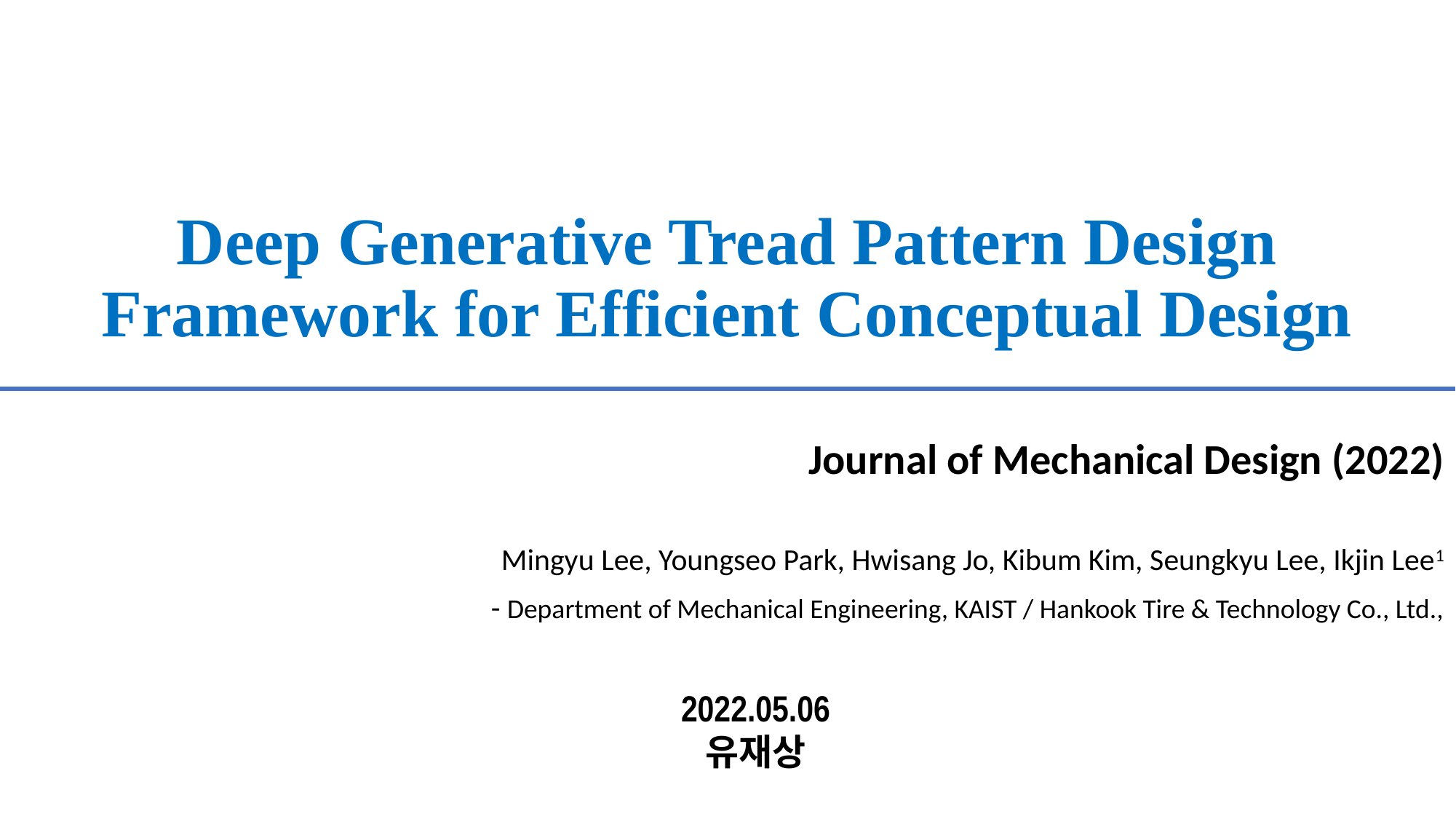

# Deep Generative Tread Pattern Design Framework for Efficient Conceptual Design
Journal of Mechanical Design (2022)
Mingyu Lee, Youngseo Park, Hwisang Jo, Kibum Kim, Seungkyu Lee, Ikjin Lee1
 - Department of Mechanical Engineering, KAIST / Hankook Tire & Technology Co., Ltd.,

2022.05.06
유재상